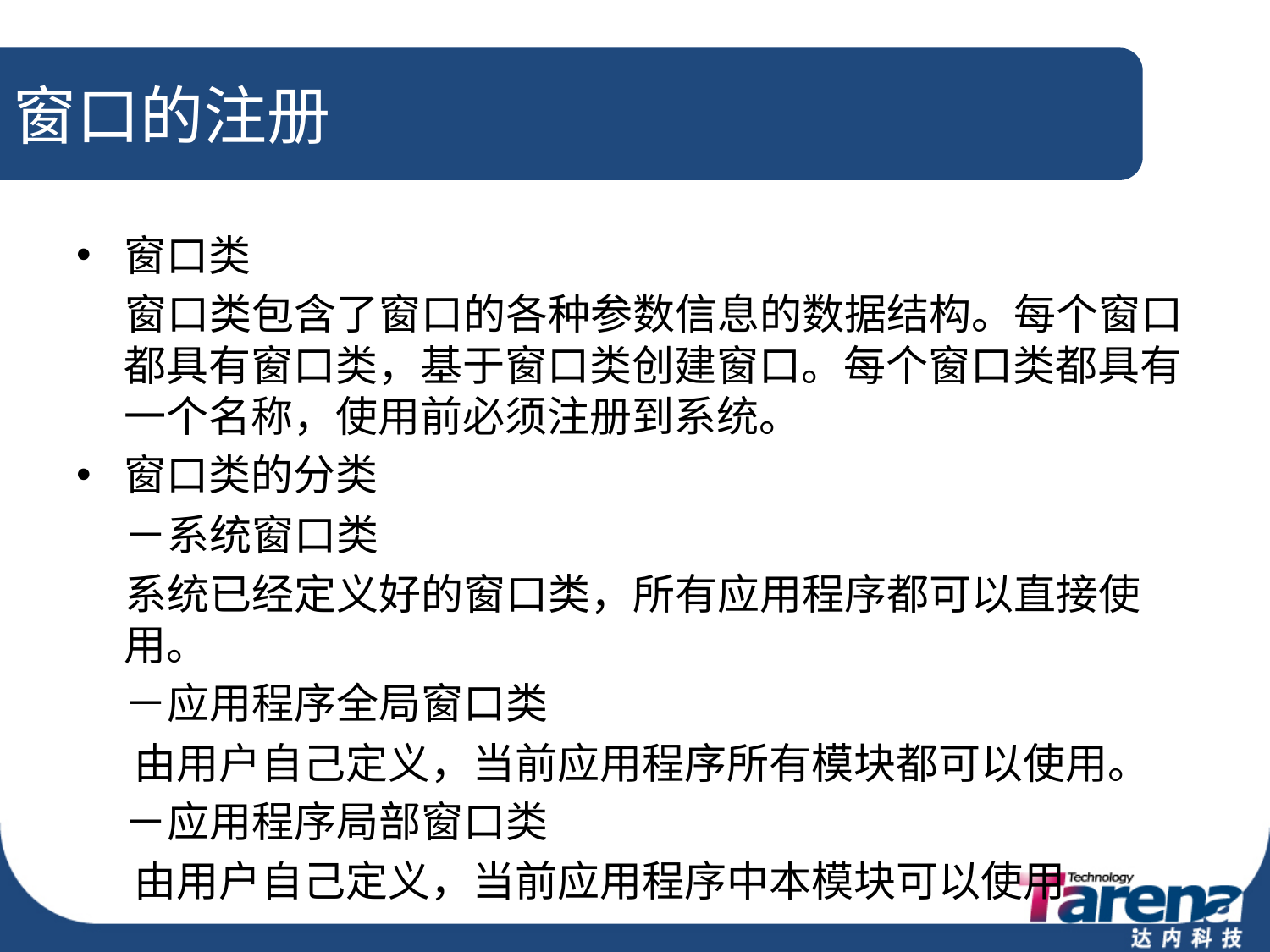

# 窗口的注册
窗口类
    窗口类包含了窗口的各种参数信息的数据结构。每个窗口都具有窗口类，基于窗口类创建窗口。每个窗口类都具有一个名称，使用前必须注册到系统。
窗口类的分类
    －系统窗口类
    系统已经定义好的窗口类，所有应用程序都可以直接使用。
    －应用程序全局窗口类
     由用户自己定义，当前应用程序所有模块都可以使用。
    －应用程序局部窗口类
     由用户自己定义，当前应用程序中本模块可以使用